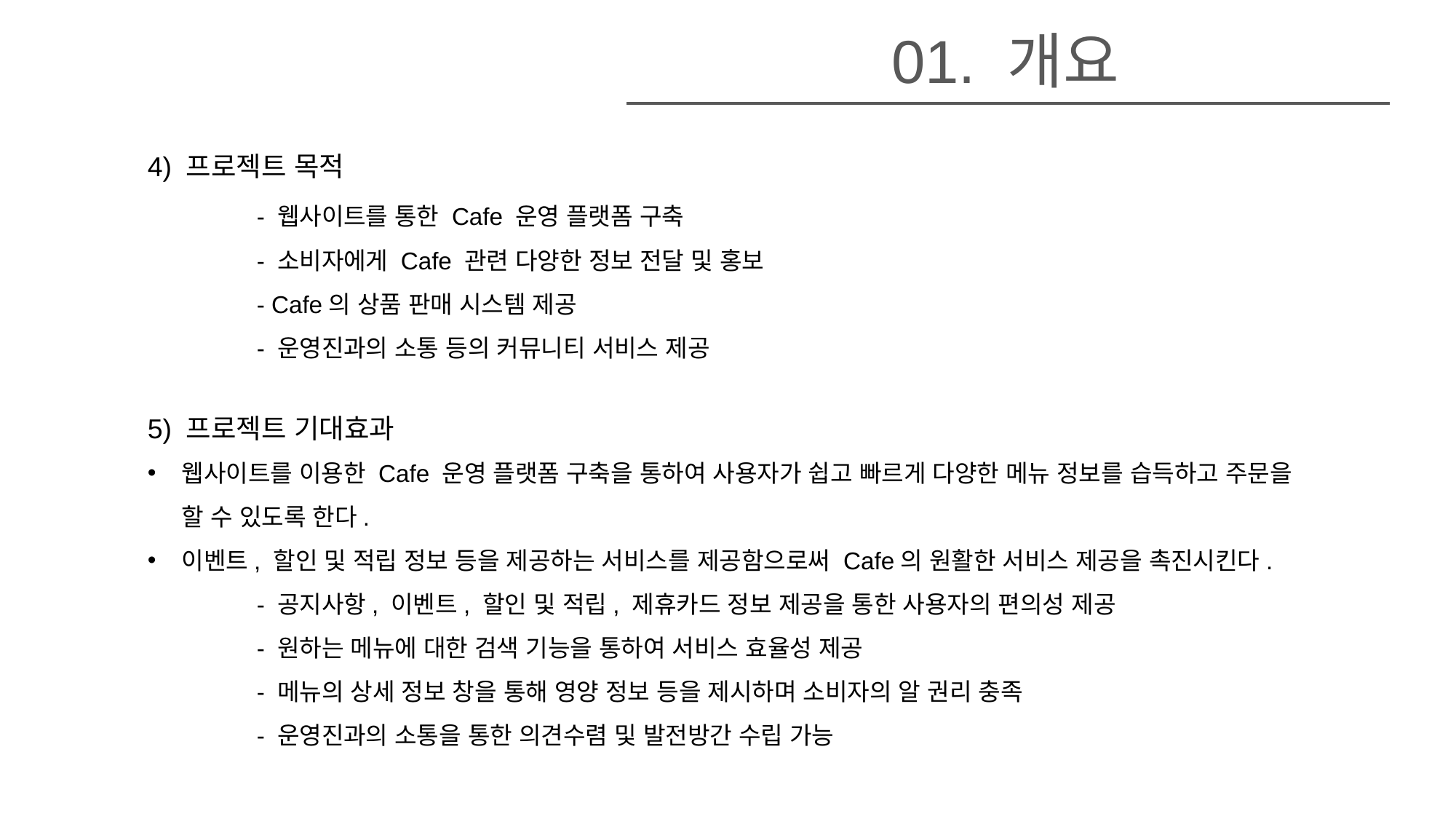

01. 개요
4) 프로젝트 목적
	- 웹사이트를 통한 Cafe 운영 플랫폼 구축
	- 소비자에게 Cafe 관련 다양한 정보 전달 및 홍보
	- Cafe의 상품 판매 시스템 제공
- 운영진과의 소통 등의 커뮤니티 서비스 제공

5) 프로젝트 기대효과
웹사이트를 이용한 Cafe 운영 플랫폼 구축을 통하여 사용자가 쉽고 빠르게 다양한 메뉴 정보를 습득하고 주문을 할 수 있도록 한다.
이벤트, 할인 및 적립 정보 등을 제공하는 서비스를 제공함으로써 Cafe의 원활한 서비스 제공을 촉진시킨다.
	- 공지사항, 이벤트, 할인 및 적립, 제휴카드 정보 제공을 통한 사용자의 편의성 제공
	- 원하는 메뉴에 대한 검색 기능을 통하여 서비스 효율성 제공
	- 메뉴의 상세 정보 창을 통해 영양 정보 등을 제시하며 소비자의 알 권리 충족
	- 운영진과의 소통을 통한 의견수렴 및 발전방간 수립 가능